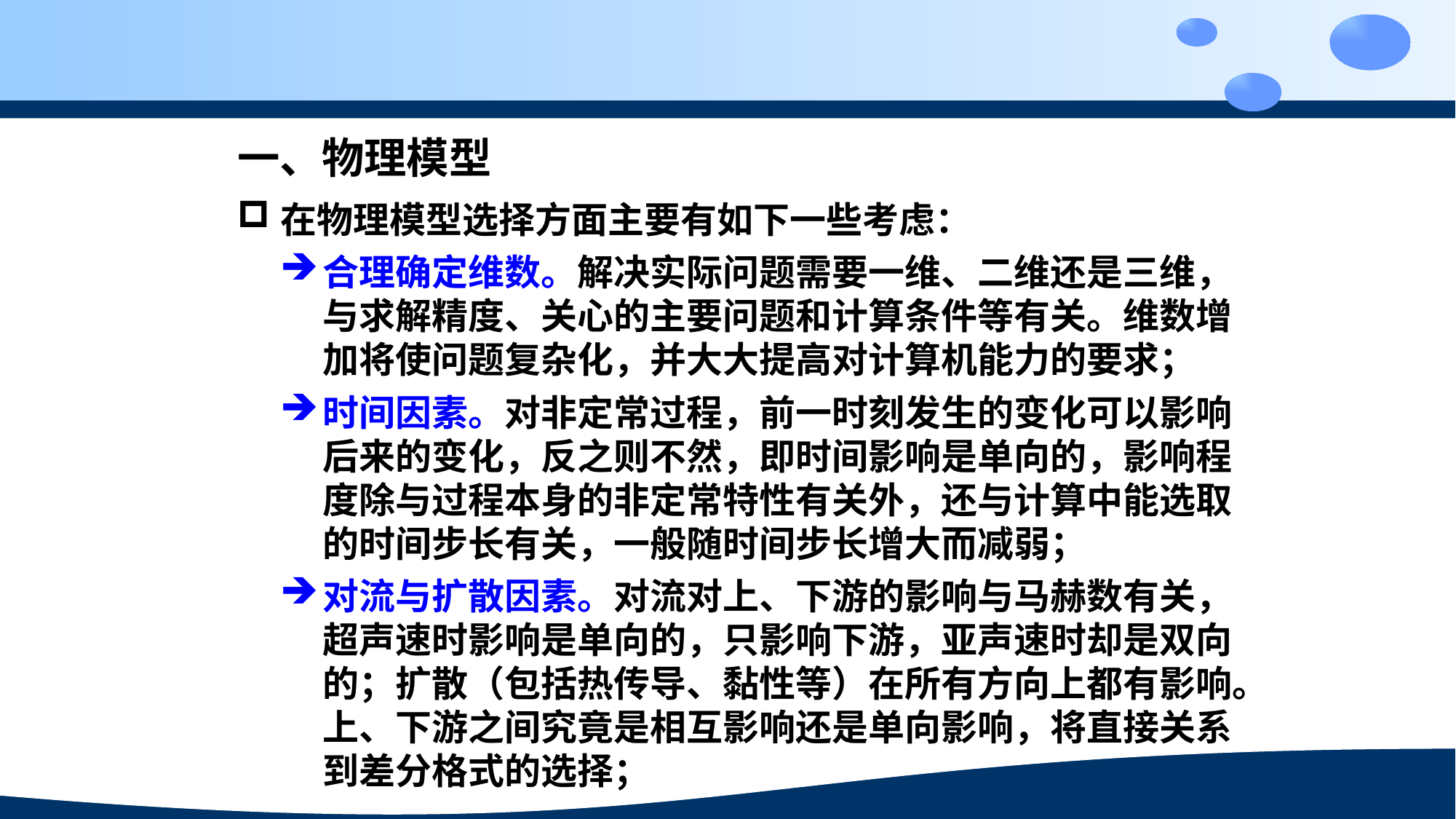

一、物理模型
在物理模型选择方面主要有如下一些考虑：
合理确定维数。解决实际问题需要一维、二维还是三维，与求解精度、关心的主要问题和计算条件等有关。维数增加将使问题复杂化，并大大提高对计算机能力的要求；
时间因素。对非定常过程，前一时刻发生的变化可以影响后来的变化，反之则不然，即时间影响是单向的，影响程度除与过程本身的非定常特性有关外，还与计算中能选取的时间步长有关，一般随时间步长增大而减弱；
对流与扩散因素。对流对上、下游的影响与马赫数有关，超声速时影响是单向的，只影响下游，亚声速时却是双向的；扩散（包括热传导、黏性等）在所有方向上都有影响。上、下游之间究竟是相互影响还是单向影响，将直接关系到差分格式的选择；